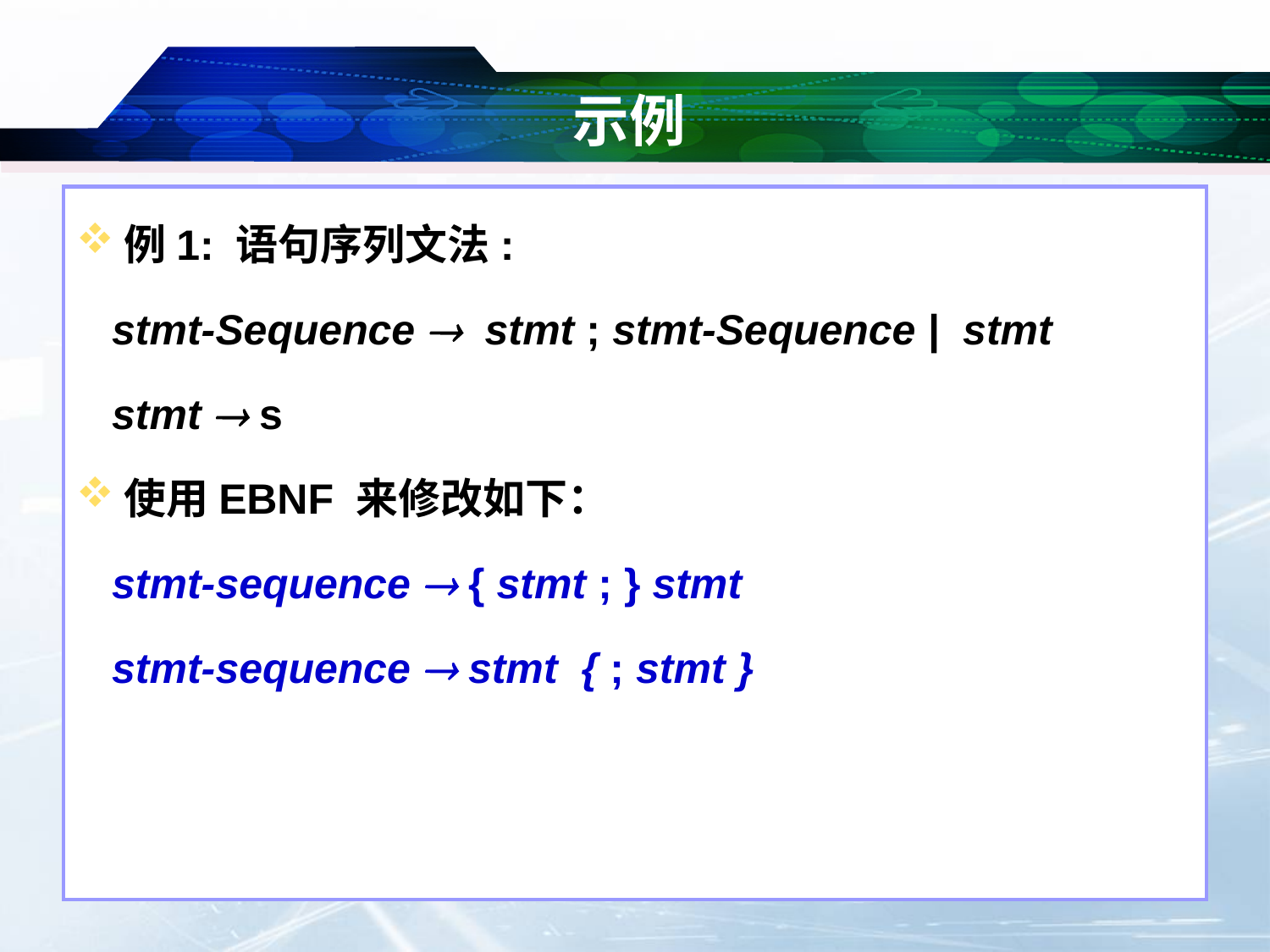

# 示例
例1: 语句序列文法:
   stmt-Sequence →  stmt ; stmt-Sequence |  stmt
   stmt → s
使用EBNF 来修改如下：
   stmt-sequence → { stmt ; } stmt
   stmt-sequence → stmt  { ; stmt }